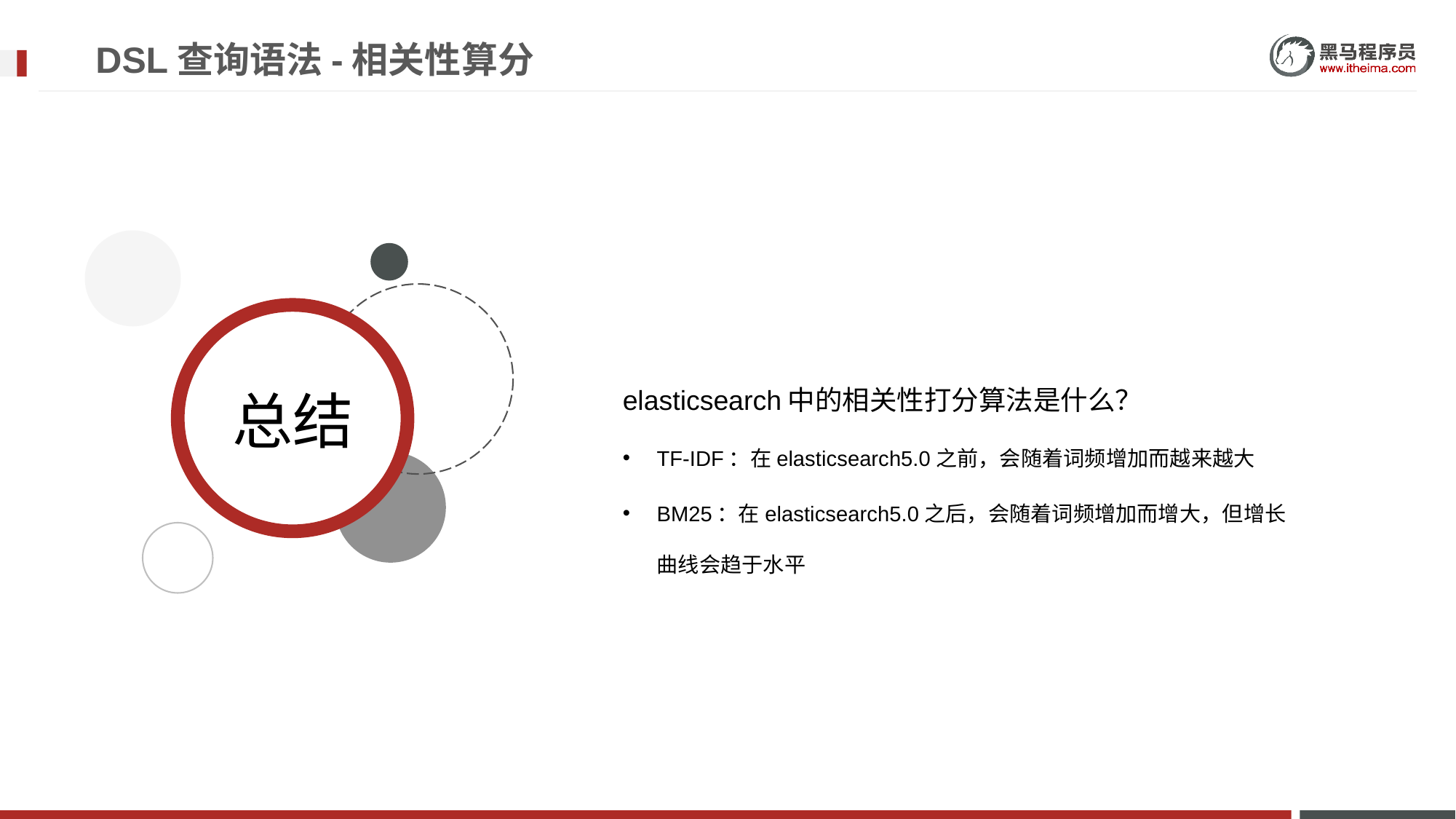

# DSL查询语法-相关性算分

elasticsearch中的相关性打分算法是什么？
TF-IDF：在elasticsearch5.0之前，会随着词频增加而越来越大
BM25：在elasticsearch5.0之后，会随着词频增加而增大，但增长曲线会趋于水平